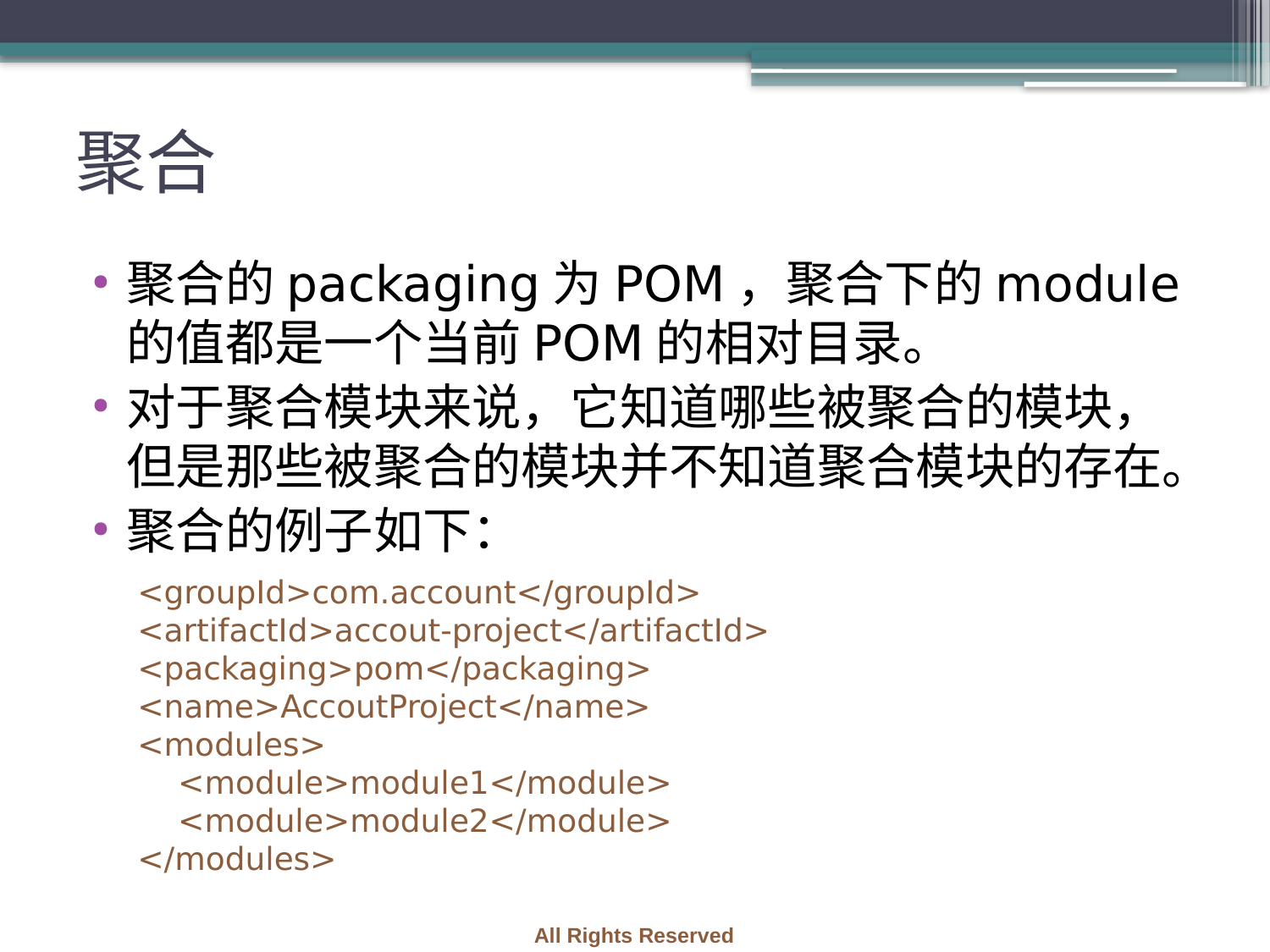

# 聚合
聚合的packaging为POM，聚合下的module的值都是一个当前POM的相对目录。
对于聚合模块来说，它知道哪些被聚合的模块，但是那些被聚合的模块并不知道聚合模块的存在。
聚合的例子如下：
<groupId>com.account</groupId>
<artifactId>accout-project</artifactId>
<packaging>pom</packaging>
<name>AccoutProject</name>
<modules>
    <module>module1</module>
    <module>module2</module>
</modules>